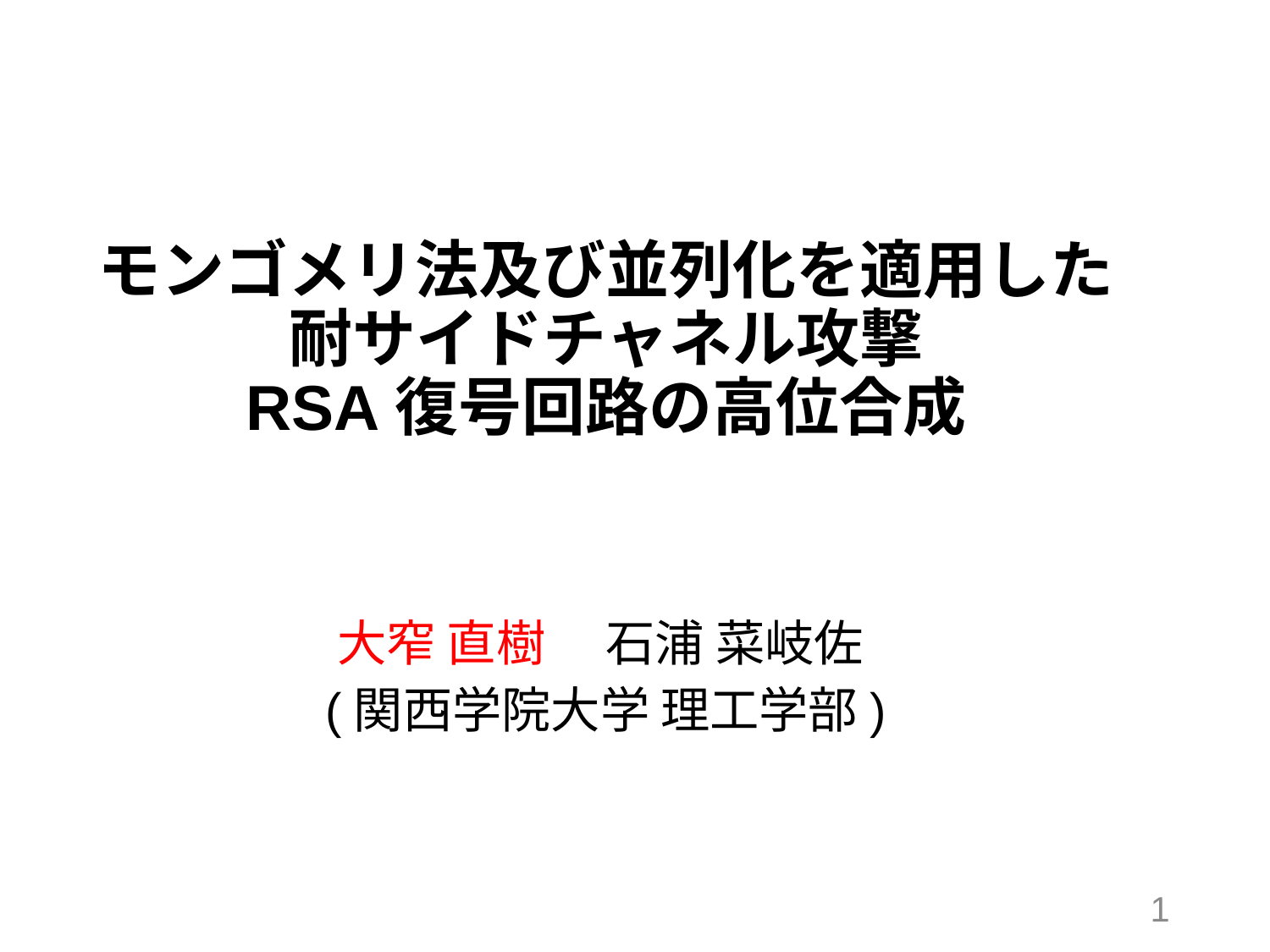

# モンゴメリ法及び並列化を適用した 耐サイドチャネル攻撃 RSA復号回路の高位合成
大窄 直樹 　石浦 菜岐佐
(関西学院大学 理工学部)
1